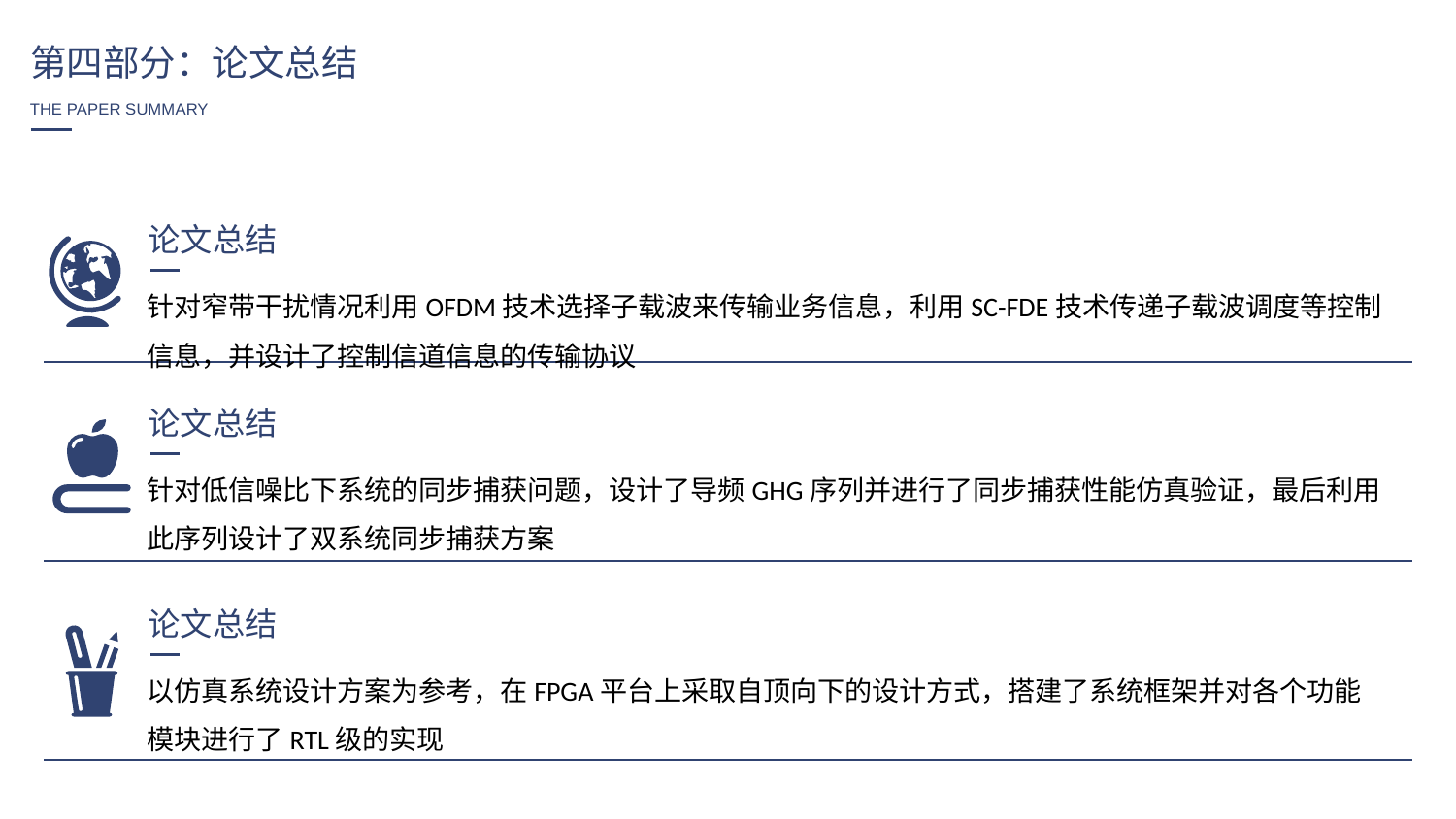

第四部分：论文总结
THE PAPER SUMMARY
论文总结

针对窄带干扰情况利用OFDM技术选择子载波来传输业务信息，利用SC-FDE技术传递子载波调度等控制信息，并设计了控制信道信息的传输协议
论文总结

针对低信噪比下系统的同步捕获问题，设计了导频GHG序列并进行了同步捕获性能仿真验证，最后利用此序列设计了双系统同步捕获方案
论文总结

以仿真系统设计方案为参考，在FPGA平台上采取自顶向下的设计方式，搭建了系统框架并对各个功能模块进行了RTL级的实现